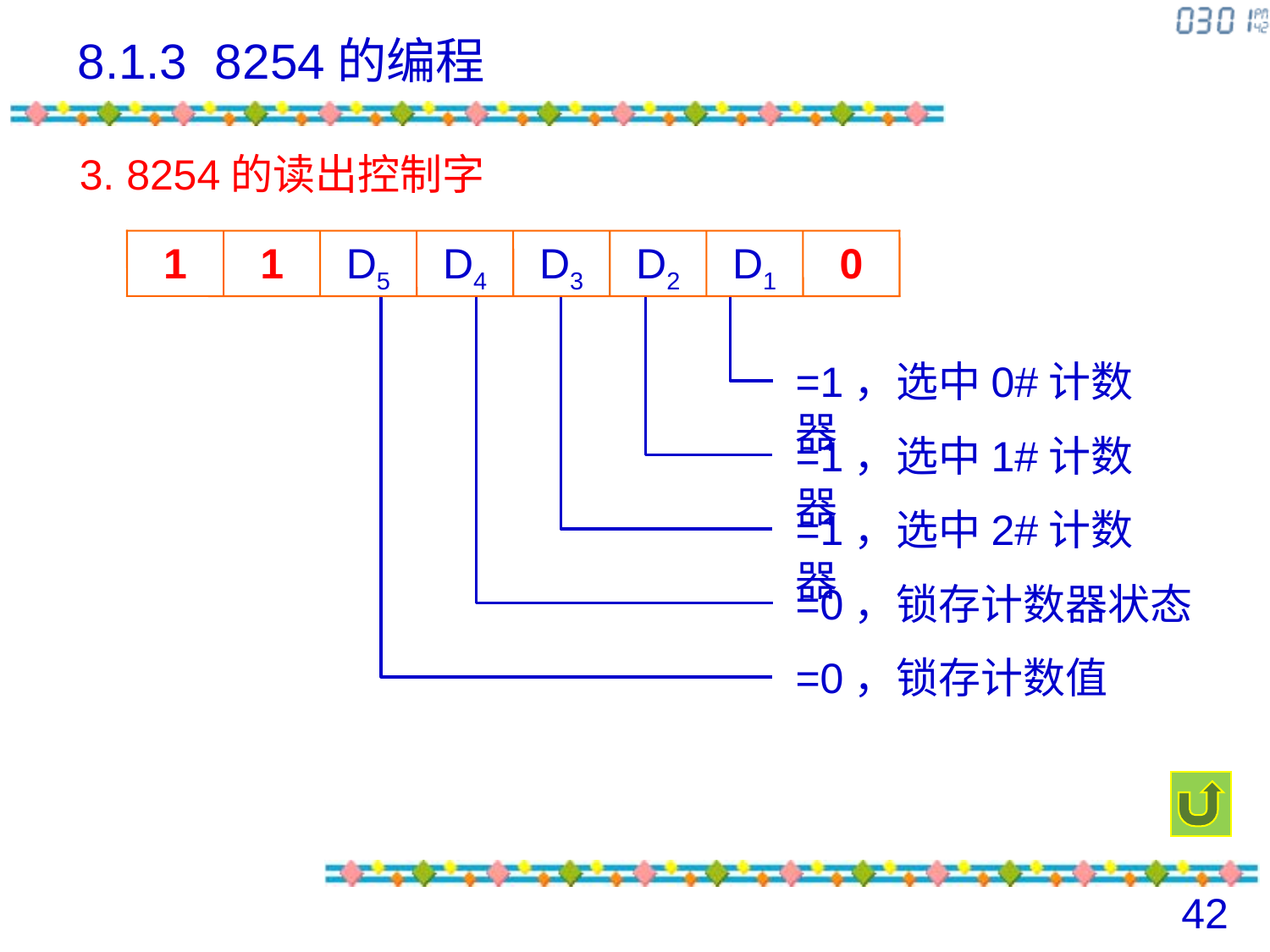

8.1.3  8254的编程
# 3. 8254的读出控制字
1

1

D5

D4

D3

D2

D1

0

=1，选中0#计数器
=1，选中1#计数器
=1，选中2#计数器
=0，锁存计数器状态
=0，锁存计数值